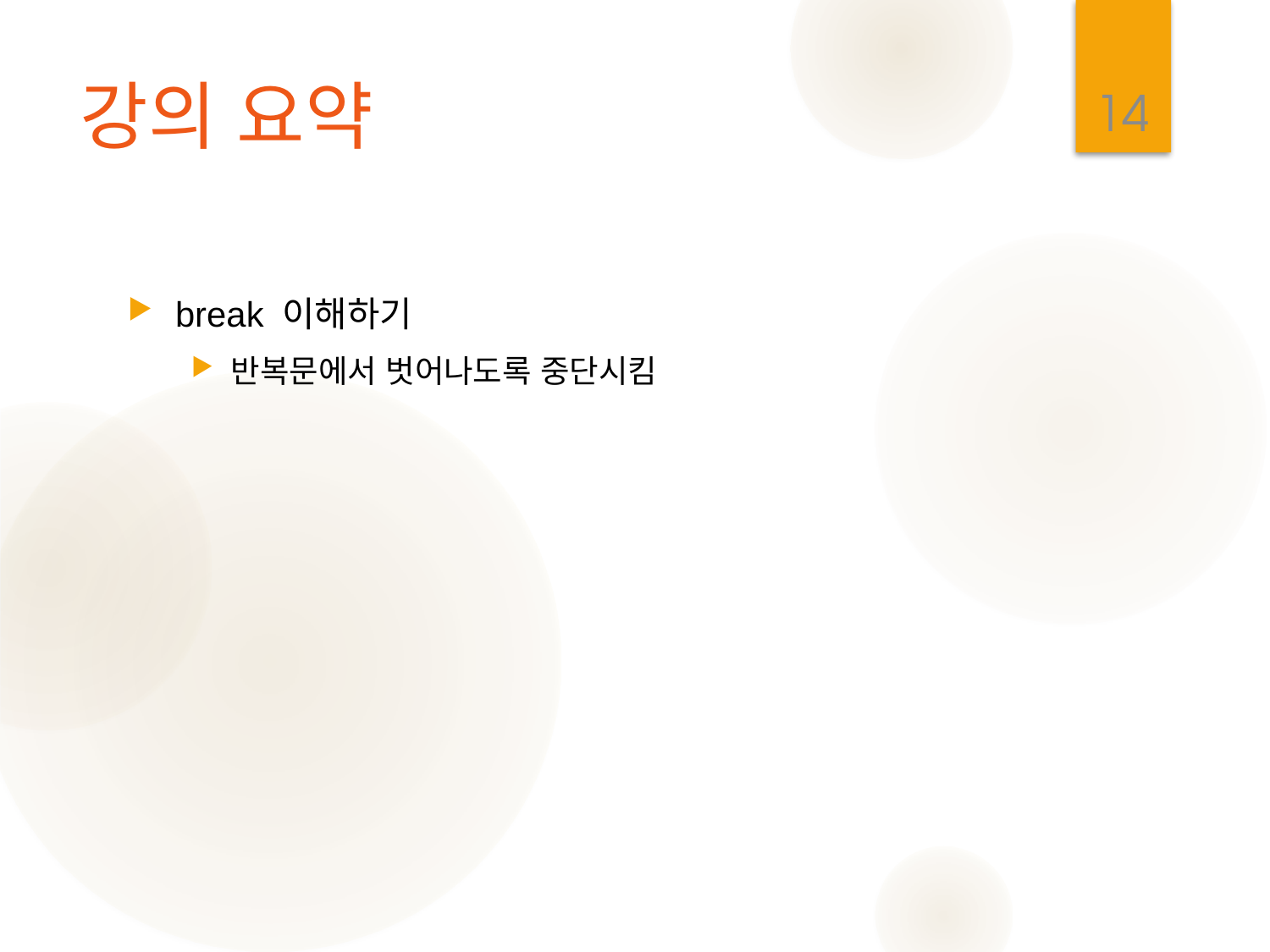

14
# 강의 요약

break 이해하기
반복문에서 벗어나도록 중단시킴